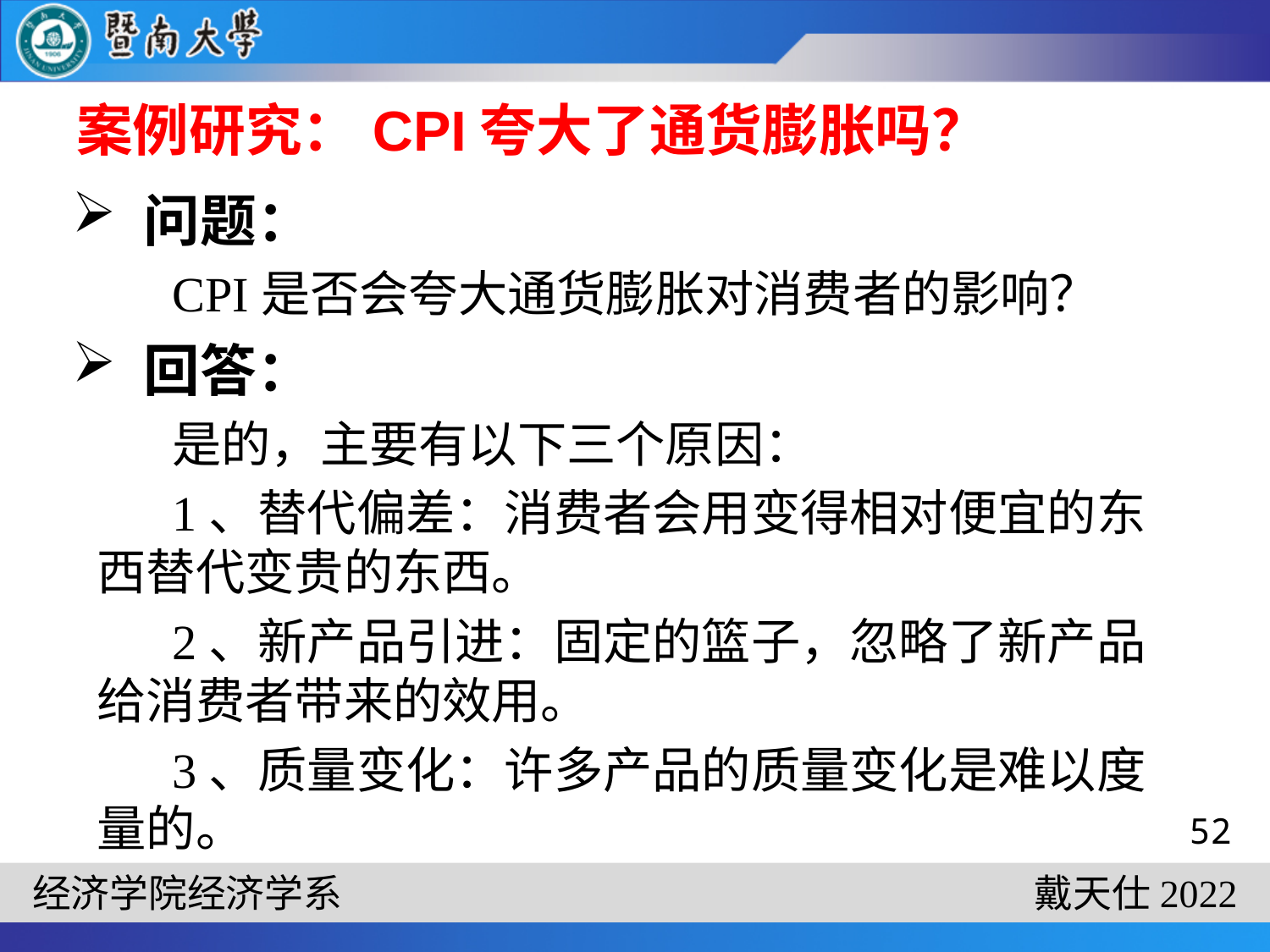

# 案例研究：CPI夸大了通货膨胀吗？
问题：
CPI是否会夸大通货膨胀对消费者的影响？
回答：
是的，主要有以下三个原因：
1、替代偏差：消费者会用变得相对便宜的东西替代变贵的东西。
2、新产品引进：固定的篮子，忽略了新产品给消费者带来的效用。
3、质量变化：许多产品的质量变化是难以度量的。

52